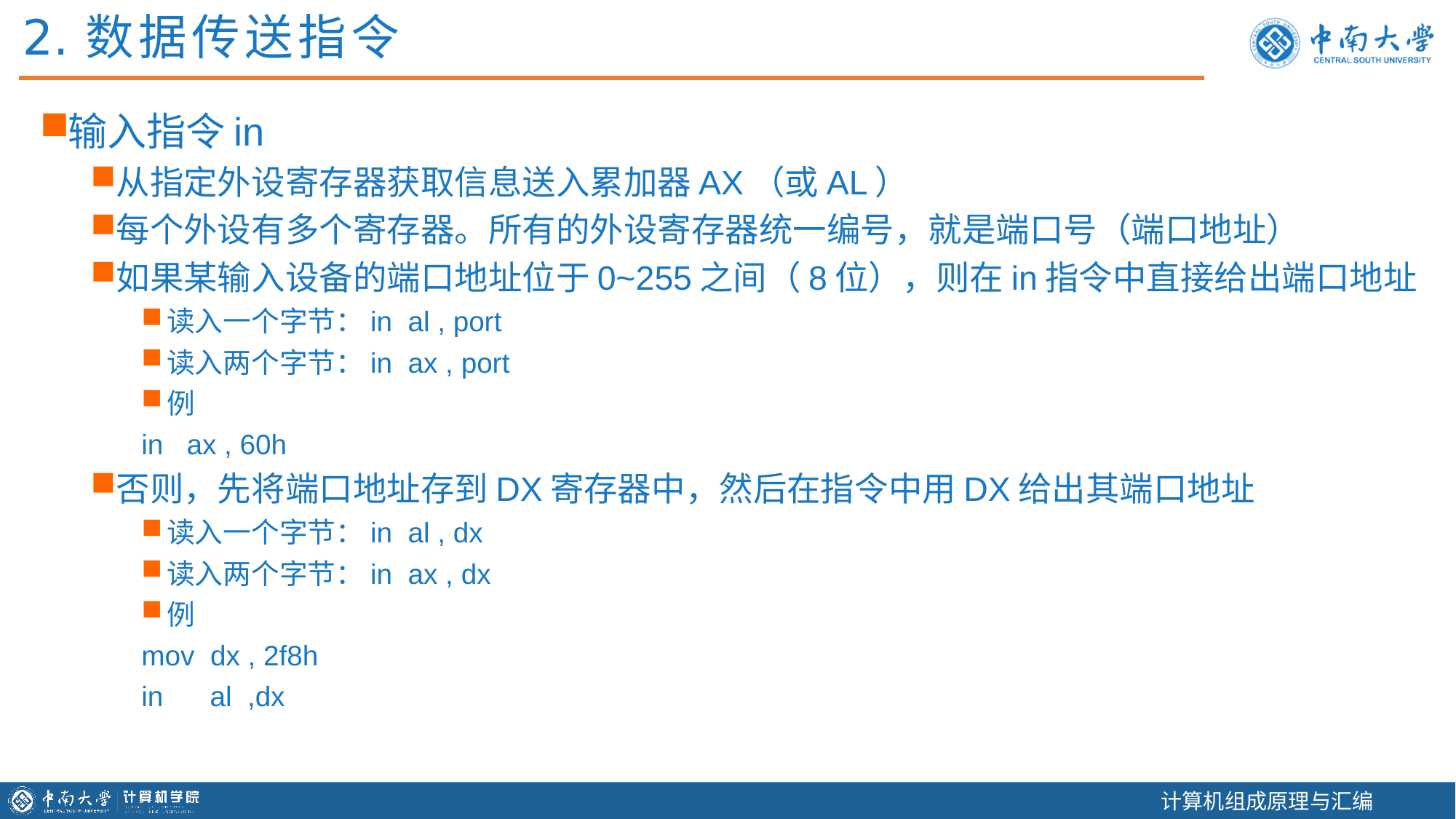

2.数据传送指令
输入指令in
从指定外设寄存器获取信息送入累加器AX（或AL）
每个外设有多个寄存器。所有的外设寄存器统一编号，就是端口号（端口地址）
如果某输入设备的端口地址位于0~255之间（8位），则在in指令中直接给出端口地址
读入一个字节：in  al , port
读入两个字节：in  ax , port
例
in   ax , 60h
否则，先将端口地址存到DX寄存器中，然后在指令中用DX给出其端口地址
读入一个字节：in  al , dx
读入两个字节：in  ax , dx
例
mov  dx , 2f8h
in      al  ,dx

15